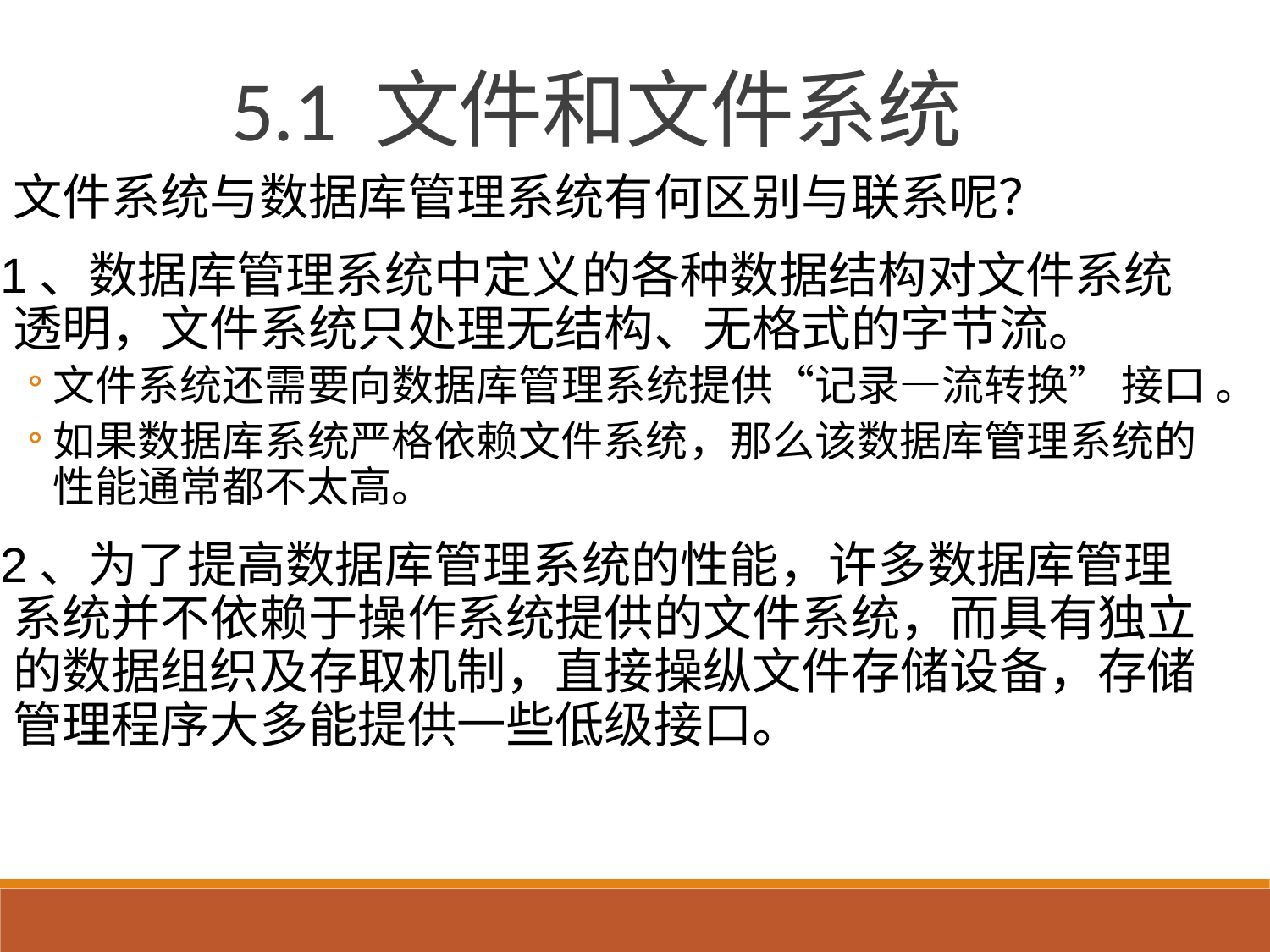

5.1 文件和文件系统
文件系统与数据库管理系统有何区别与联系呢？
1、数据库管理系统中定义的各种数据结构对文件系统透明，文件系统只处理无结构、无格式的字节流。
文件系统还需要向数据库管理系统提供“记录―流转换” 接口 。
如果数据库系统严格依赖文件系统，那么该数据库管理系统的性能通常都不太高。
2、为了提高数据库管理系统的性能，许多数据库管理系统并不依赖于操作系统提供的文件系统，而具有独立的数据组织及存取机制，直接操纵文件存储设备，存储管理程序大多能提供一些低级接口。